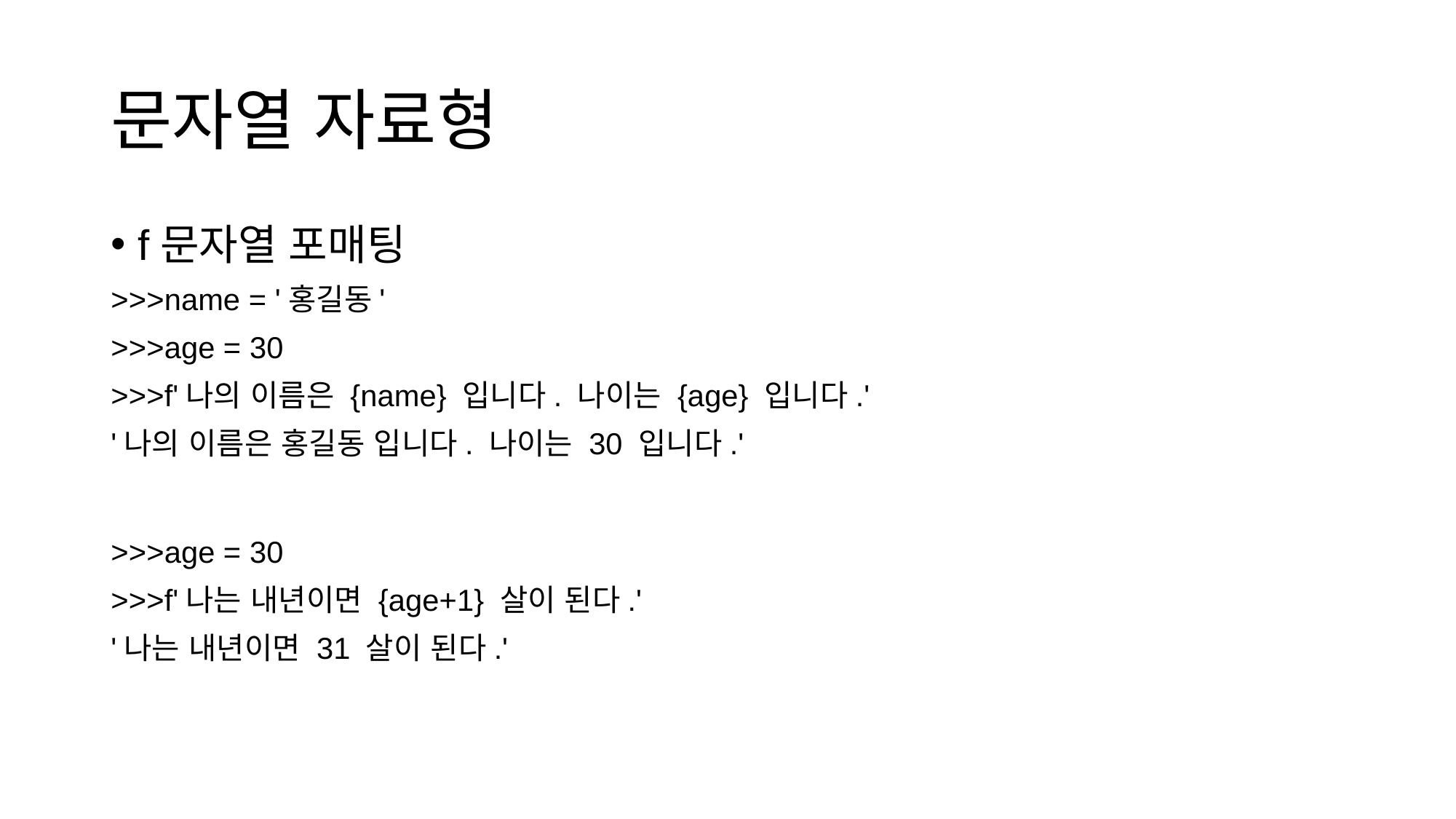

# 문자열 자료형
f문자열 포매팅
>>>name = '홍길동'
>>>age = 30
>>>f'나의 이름은 {name} 입니다. 나이는 {age} 입니다.'
'나의 이름은 홍길동 입니다. 나이는 30 입니다.'

>>>age = 30
>>>f'나는 내년이면 {age+1} 살이 된다.'
'나는 내년이면 31 살이 된다.'